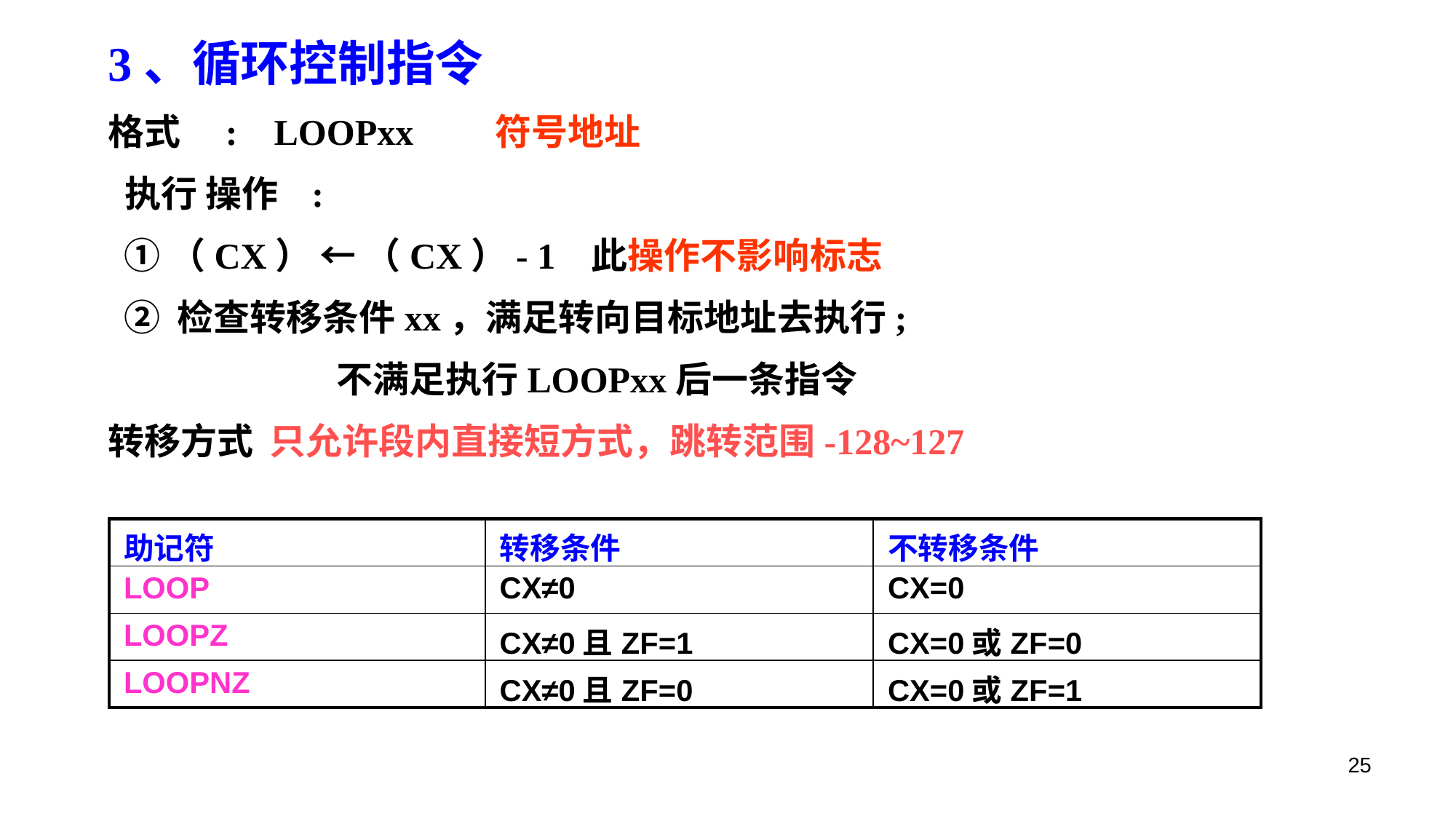

3、循环控制指令
格式　:    LOOPxx　　符号地址
 执行 操作   :
  ①（CX） ← （CX）- 1   此操作不影响标志
  ② 检查转移条件xx，满足转向目标地址去执行;
  　　                不满足执行LOOPxx后一条指令
转移方式  只允许段内直接短方式，跳转范围-128~127

| 助记符 | 转移条件 | 不转移条件 |
| --- | --- | --- |
| LOOP | CX≠0 | CX=0 |
| LOOPZ | CX≠0且ZF=1 | CX=0或ZF=0 |
| LOOPNZ | CX≠0且ZF=0 | CX=0或ZF=1 |
25